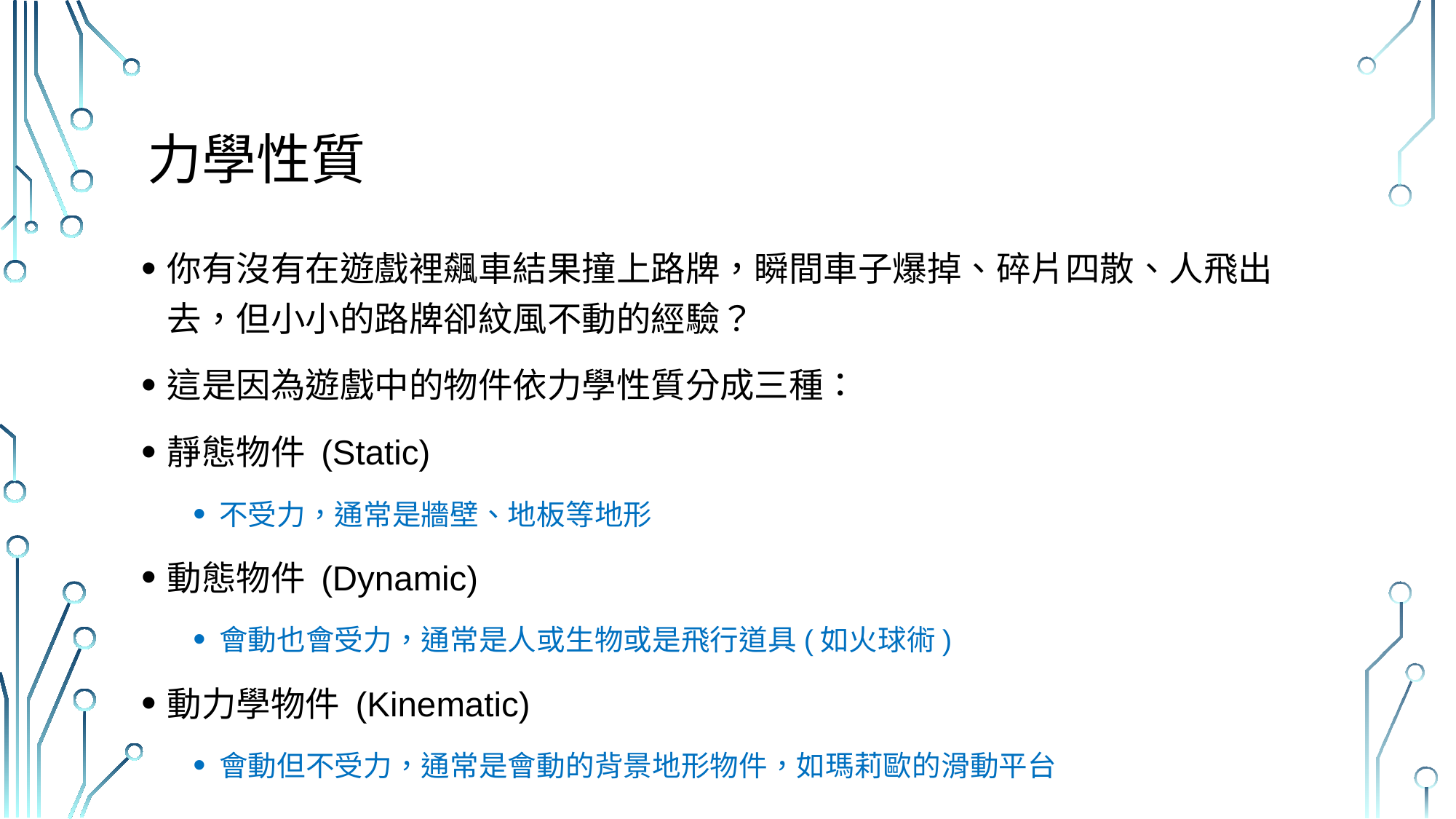

# 力學性質
你有沒有在遊戲裡飆車結果撞上路牌，瞬間車子爆掉、碎片四散、人飛出去，但小小的路牌卻紋風不動的經驗？
這是因為遊戲中的物件依力學性質分成三種：
靜態物件 (Static)
不受力，通常是牆壁、地板等地形
動態物件 (Dynamic)
會動也會受力，通常是人或生物或是飛行道具(如火球術)
動力學物件 (Kinematic)
會動但不受力，通常是會動的背景地形物件，如瑪莉歐的滑動平台